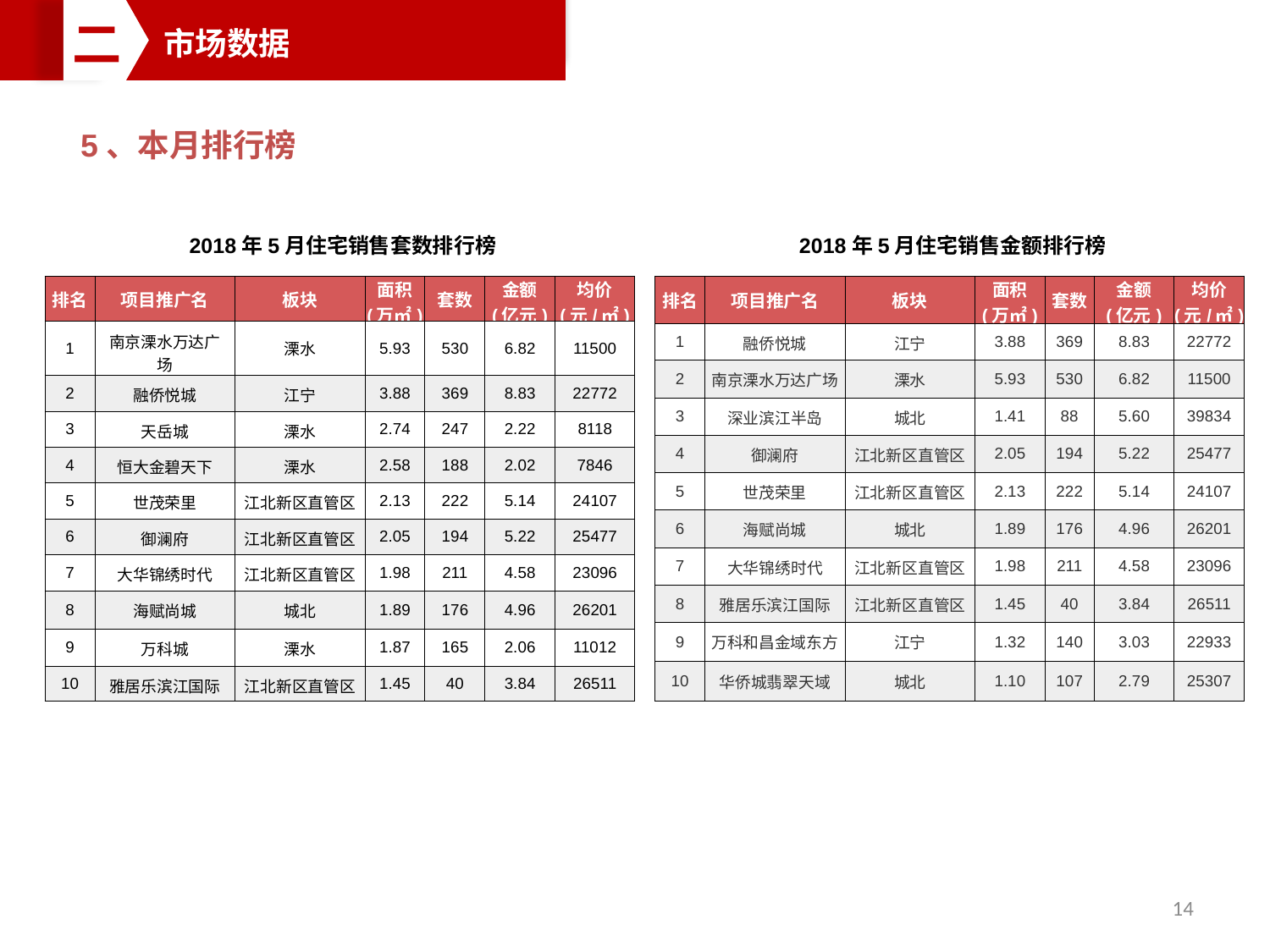

市场数据
二
5、本月排行榜
2018年5月住宅销售套数排行榜
2018年5月住宅销售金额排行榜
| 排名 | 项目推广名 | 板块 | 面积 (万㎡) | 套数 | 金额 (亿元) | 均价 (元/㎡) |
| --- | --- | --- | --- | --- | --- | --- |
| 1 | 南京溧水万达广场 | 溧水 | 5.93 | 530 | 6.82 | 11500 |
| 2 | 融侨悦城 | 江宁 | 3.88 | 369 | 8.83 | 22772 |
| 3 | 天岳城 | 溧水 | 2.74 | 247 | 2.22 | 8118 |
| 4 | 恒大金碧天下 | 溧水 | 2.58 | 188 | 2.02 | 7846 |
| 5 | 世茂荣里 | 江北新区直管区 | 2.13 | 222 | 5.14 | 24107 |
| 6 | 御澜府 | 江北新区直管区 | 2.05 | 194 | 5.22 | 25477 |
| 7 | 大华锦绣时代 | 江北新区直管区 | 1.98 | 211 | 4.58 | 23096 |
| 8 | 海赋尚城 | 城北 | 1.89 | 176 | 4.96 | 26201 |
| 9 | 万科城 | 溧水 | 1.87 | 165 | 2.06 | 11012 |
| 10 | 雅居乐滨江国际 | 江北新区直管区 | 1.45 | 40 | 3.84 | 26511 |
| 排名 | 项目推广名 | 板块 | 面积 (万㎡) | 套数 | 金额 (亿元) | 均价 (元/㎡) |
| --- | --- | --- | --- | --- | --- | --- |
| 1 | 融侨悦城 | 江宁 | 3.88 | 369 | 8.83 | 22772 |
| 2 | 南京溧水万达广场 | 溧水 | 5.93 | 530 | 6.82 | 11500 |
| 3 | 深业滨江半岛 | 城北 | 1.41 | 88 | 5.60 | 39834 |
| 4 | 御澜府 | 江北新区直管区 | 2.05 | 194 | 5.22 | 25477 |
| 5 | 世茂荣里 | 江北新区直管区 | 2.13 | 222 | 5.14 | 24107 |
| 6 | 海赋尚城 | 城北 | 1.89 | 176 | 4.96 | 26201 |
| 7 | 大华锦绣时代 | 江北新区直管区 | 1.98 | 211 | 4.58 | 23096 |
| 8 | 雅居乐滨江国际 | 江北新区直管区 | 1.45 | 40 | 3.84 | 26511 |
| 9 | 万科和昌金域东方 | 江宁 | 1.32 | 140 | 3.03 | 22933 |
| 10 | 华侨城翡翠天域 | 城北 | 1.10 | 107 | 2.79 | 25307 |
14